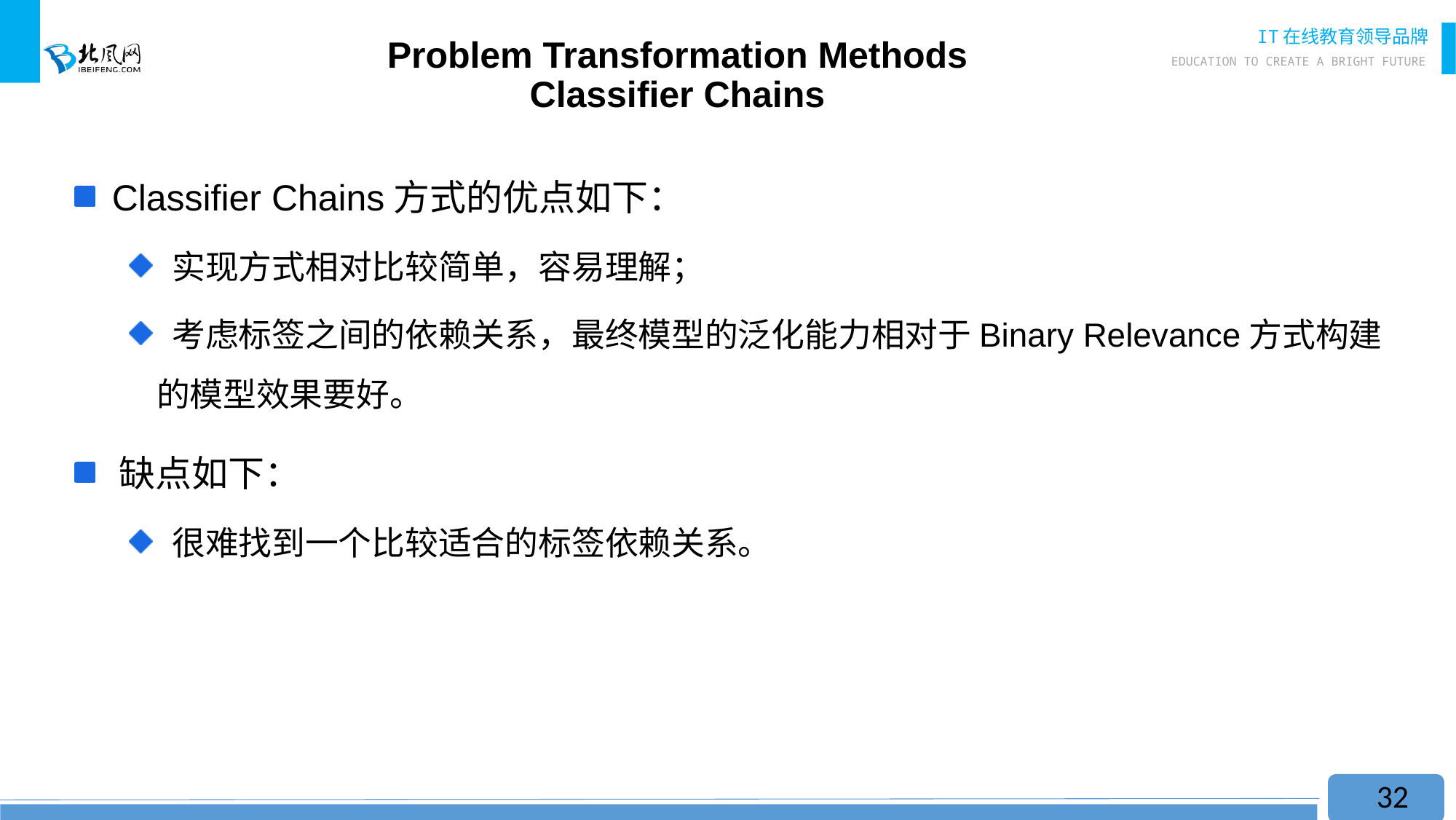

# Problem Transformation Methods Classifier Chains
 Classifier Chains方式的优点如下：
 实现方式相对比较简单，容易理解；
 考虑标签之间的依赖关系，最终模型的泛化能力相对于Binary Relevance方式构建的模型效果要好。
 缺点如下：
 很难找到一个比较适合的标签依赖关系。